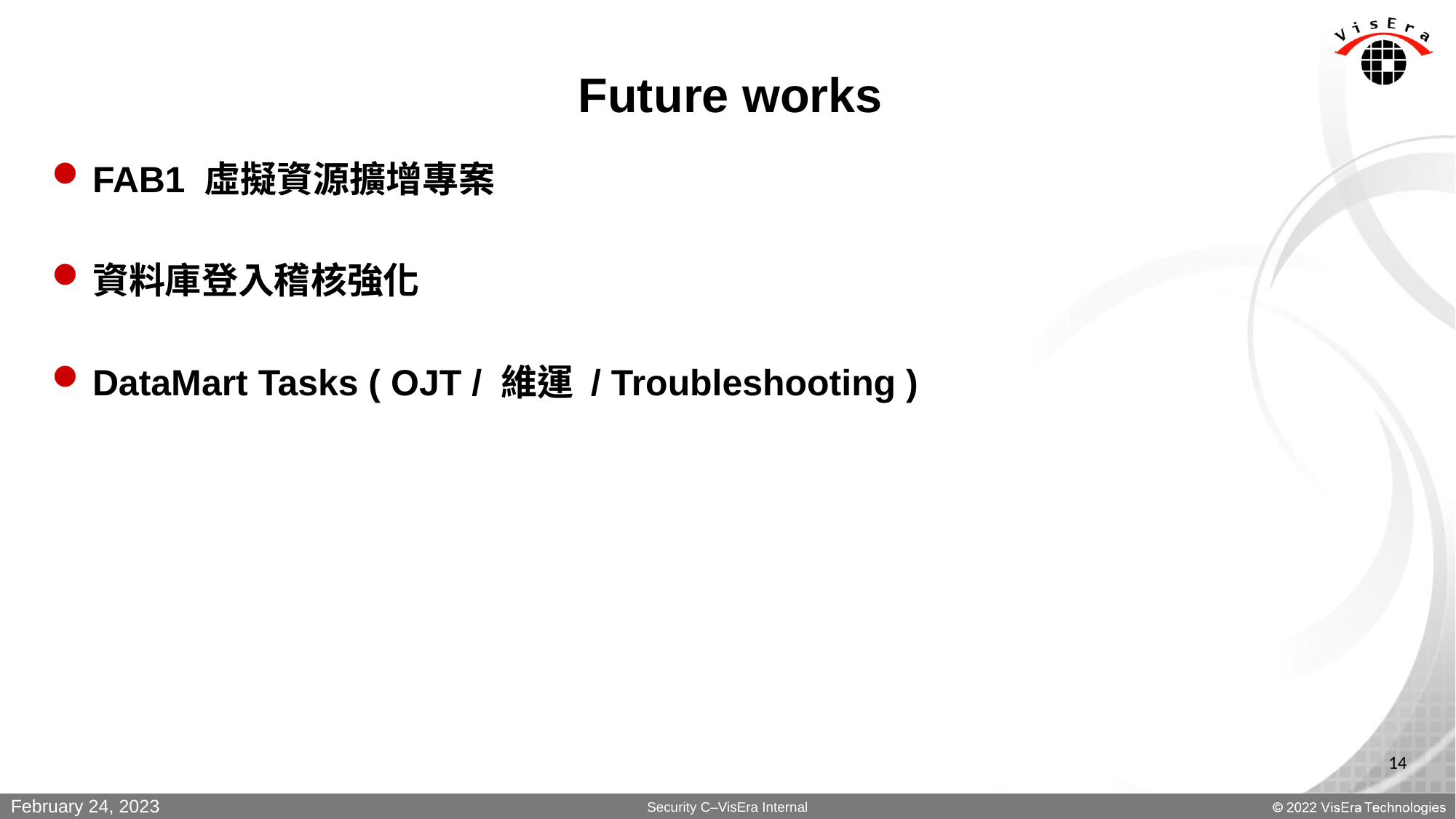

# Future works
FAB1 虛擬資源擴增專案

資料庫登入稽核強化

DataMart Tasks ( OJT / 維運 / Troubleshooting )

February 24, 2023